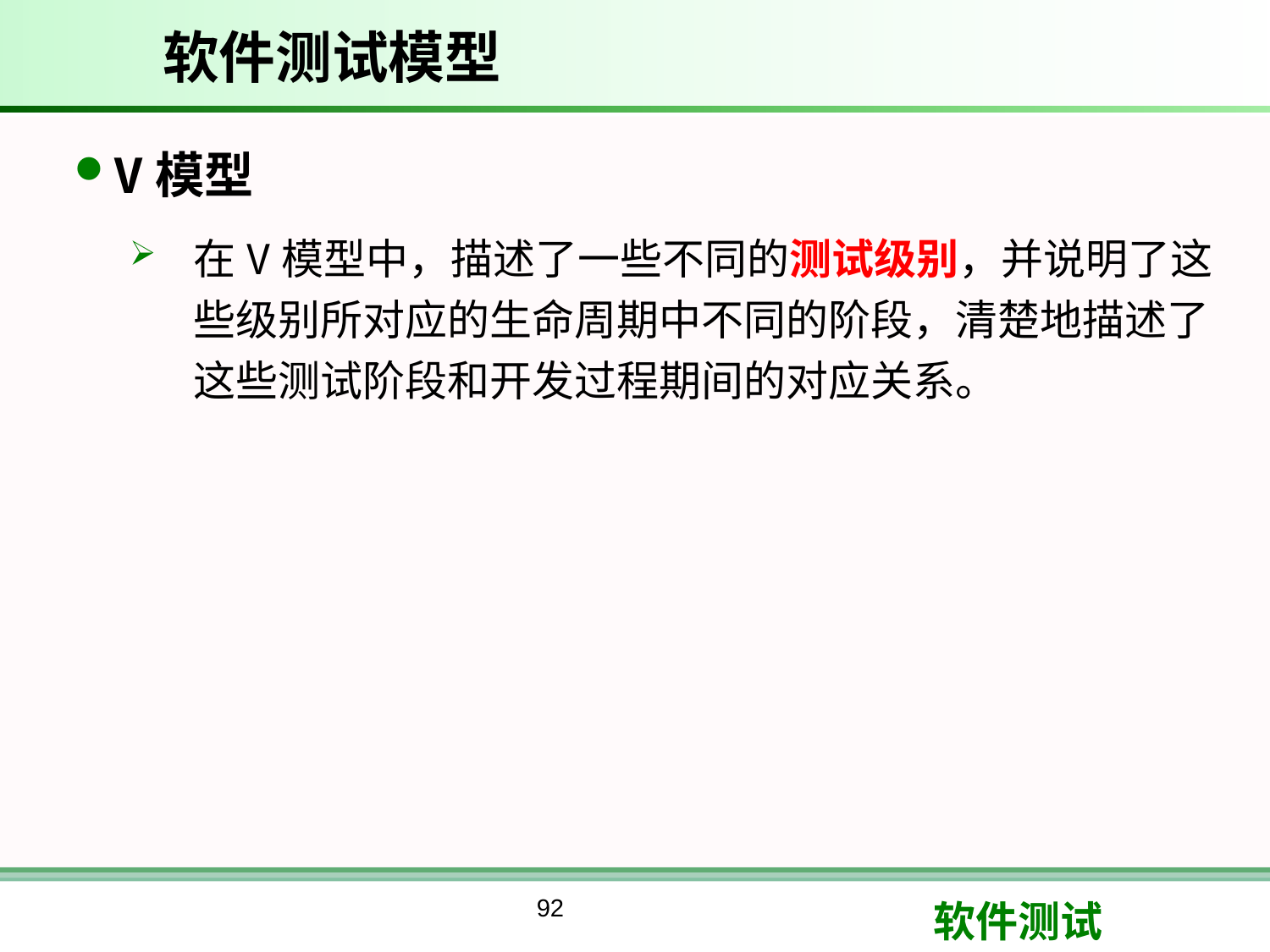

# 软件测试模型
V模型
在V模型中，描述了一些不同的测试级别，并说明了这些级别所对应的生命周期中不同的阶段，清楚地描述了这些测试阶段和开发过程期间的对应关系。

92